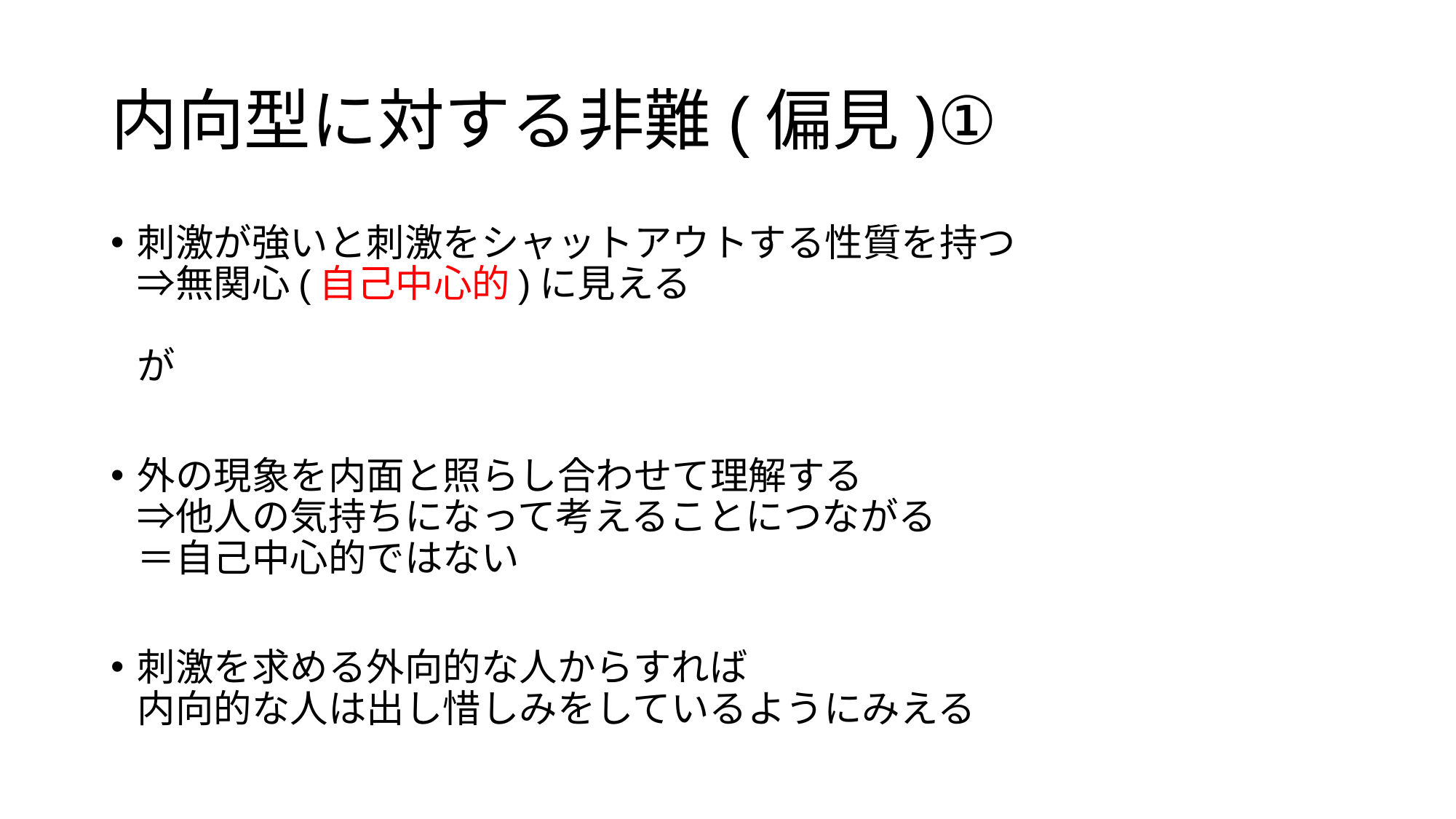

# 内向型に対する非難(偏見)①
刺激が強いと刺激をシャットアウトする性質を持つ
⇒無関心(自己中心的)に見える
が

外の現象を内面と照らし合わせて理解する
⇒他人の気持ちになって考えることにつながる
＝自己中心的ではない

刺激を求める外向的な人からすれば
内向的な人は出し惜しみをしているようにみえる